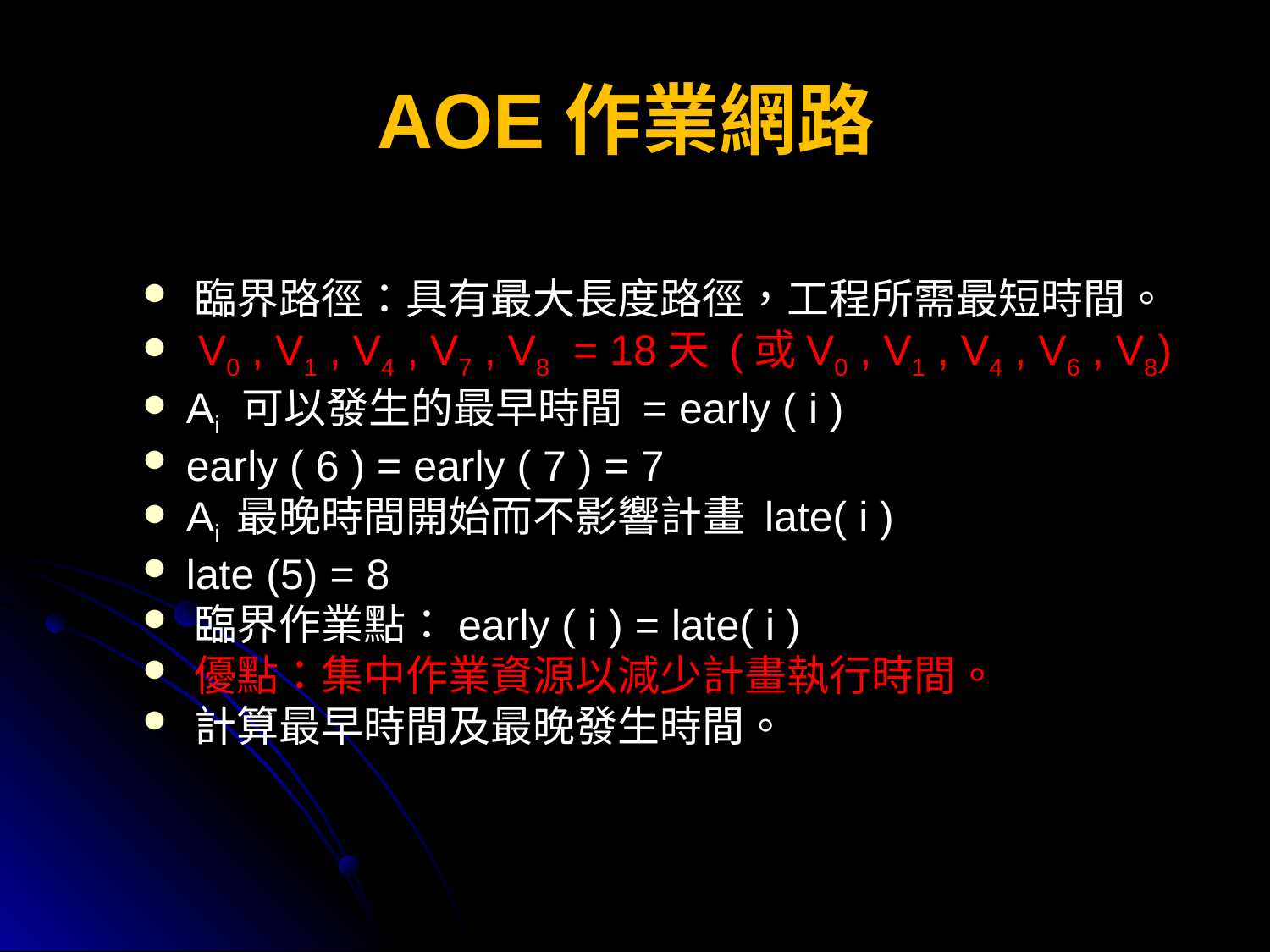

# AOE作業網路
 臨界路徑：具有最大長度路徑，工程所需最短時間。
  V0 , V1 , V4 , V7 , V8  = 18天 (或V0 , V1 , V4 , V6 , V8)
 Ai 可以發生的最早時間 = early ( i )
 early ( 6 ) = early ( 7 ) = 7
 Ai 最晚時間開始而不影響計畫 late( i )
 late (5) = 8
 臨界作業點：early ( i ) = late( i )
 優點：集中作業資源以減少計畫執行時間。
 計算最早時間及最晚發生時間。